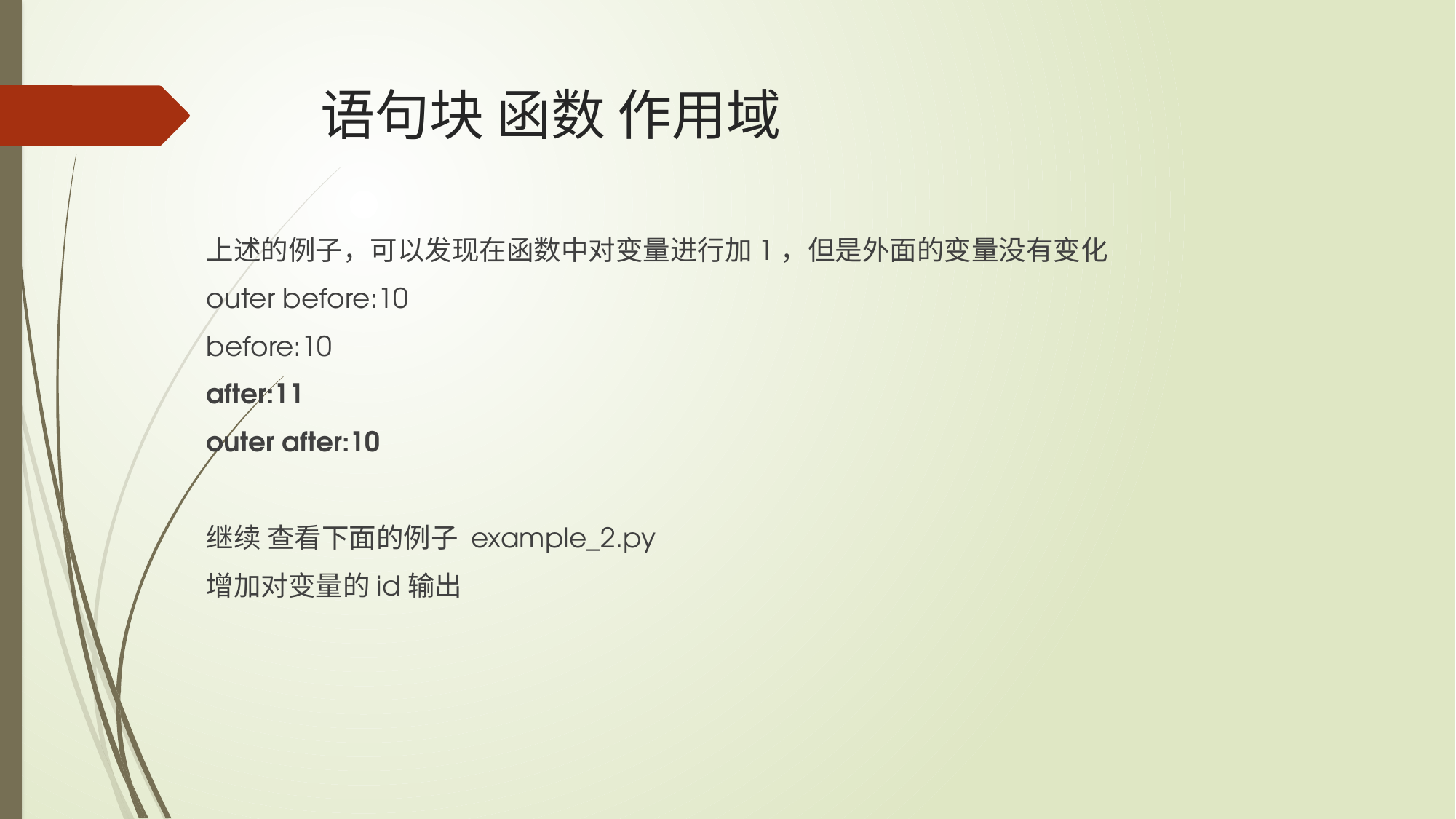

# 语句块 函数 作用域
上述的例子，可以发现在函数中对变量进行加1，但是外面的变量没有变化
outer before:10
before:10
after:11
outer after:10

继续 查看下面的例子 example_2.py
增加对变量的id输出